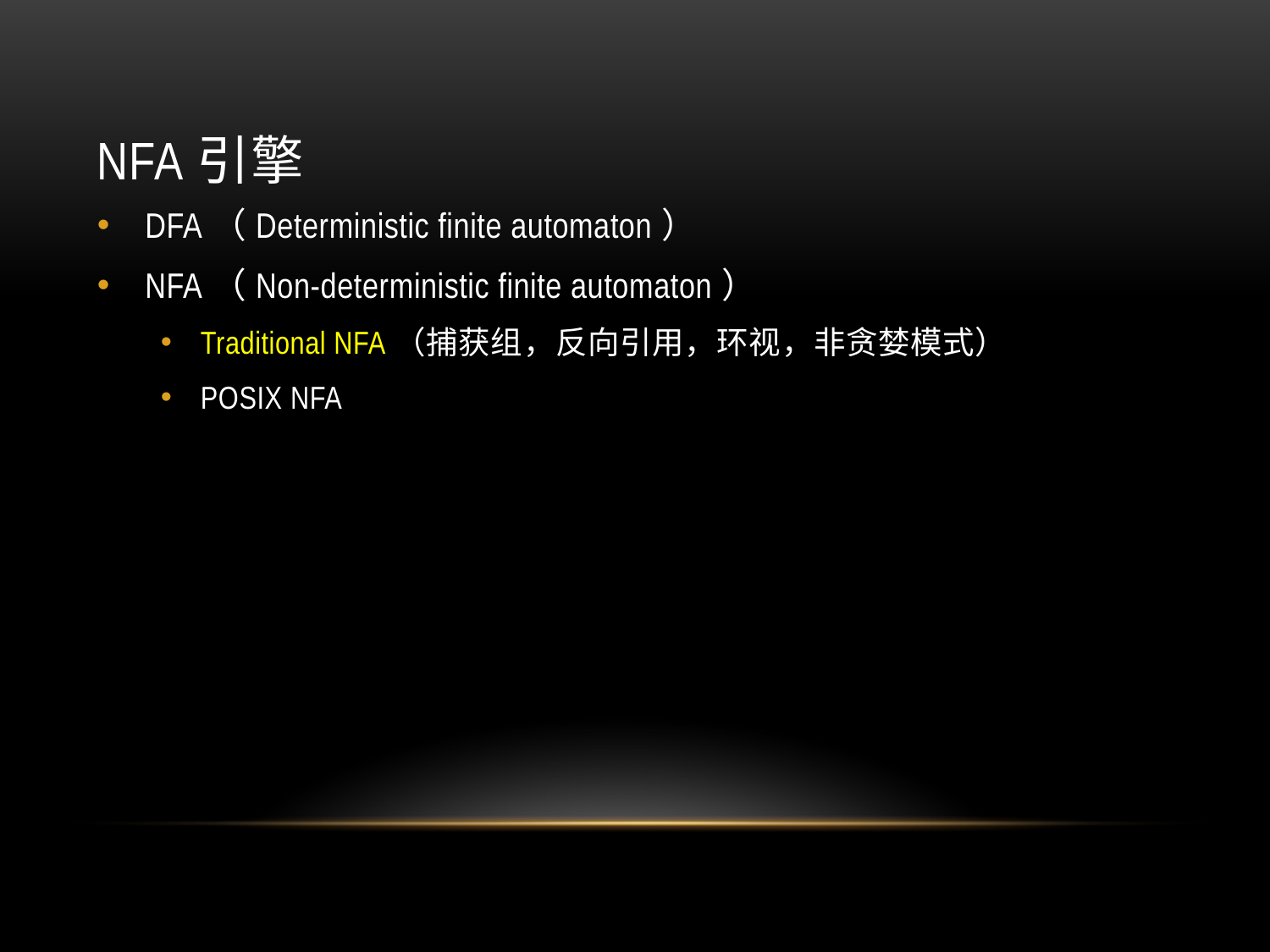

# NFA引擎
DFA（Deterministic finite automaton）
NFA（Non-deterministic finite automaton）
Traditional NFA（捕获组，反向引用，环视，非贪婪模式）
POSIX NFA